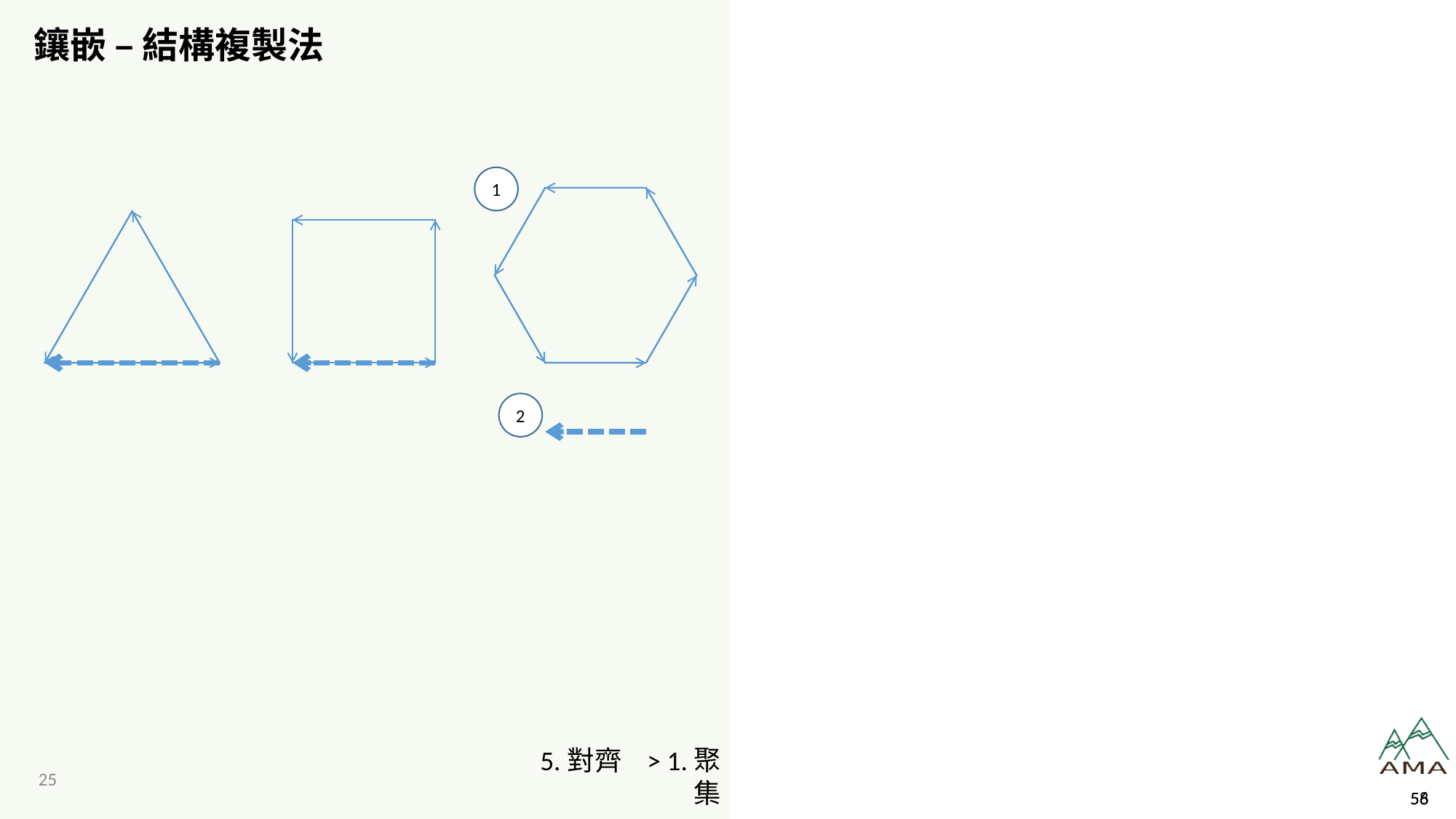

# 鑲嵌 – 結構複製法
1
2

5.對齊   > 1.聚集
56
58